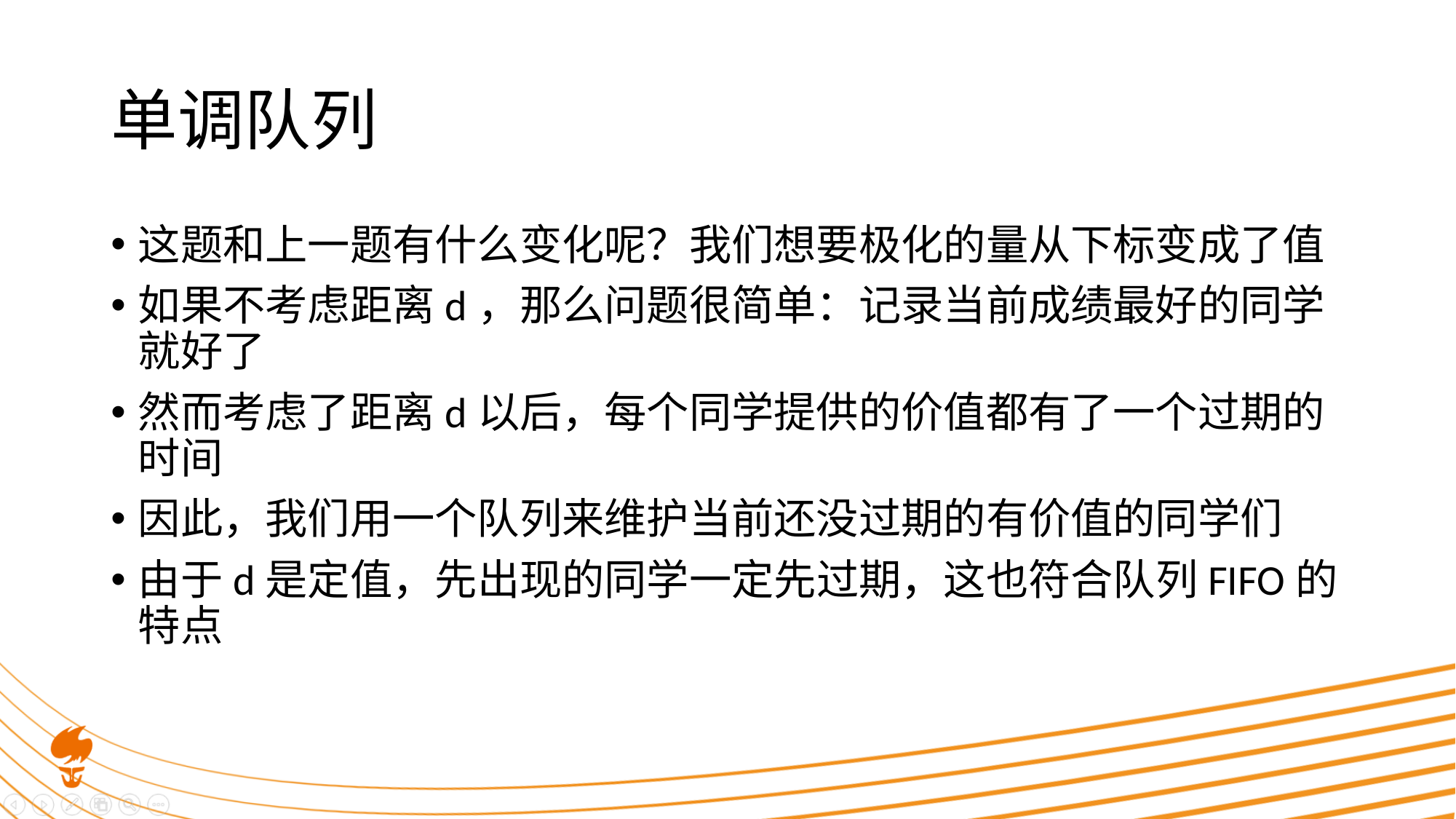

# 单调队列
这题和上一题有什么变化呢？我们想要极化的量从下标变成了值
如果不考虑距离d，那么问题很简单：记录当前成绩最好的同学就好了
然而考虑了距离d以后，每个同学提供的价值都有了一个过期的时间
因此，我们用一个队列来维护当前还没过期的有价值的同学们
由于d是定值，先出现的同学一定先过期，这也符合队列FIFO的特点